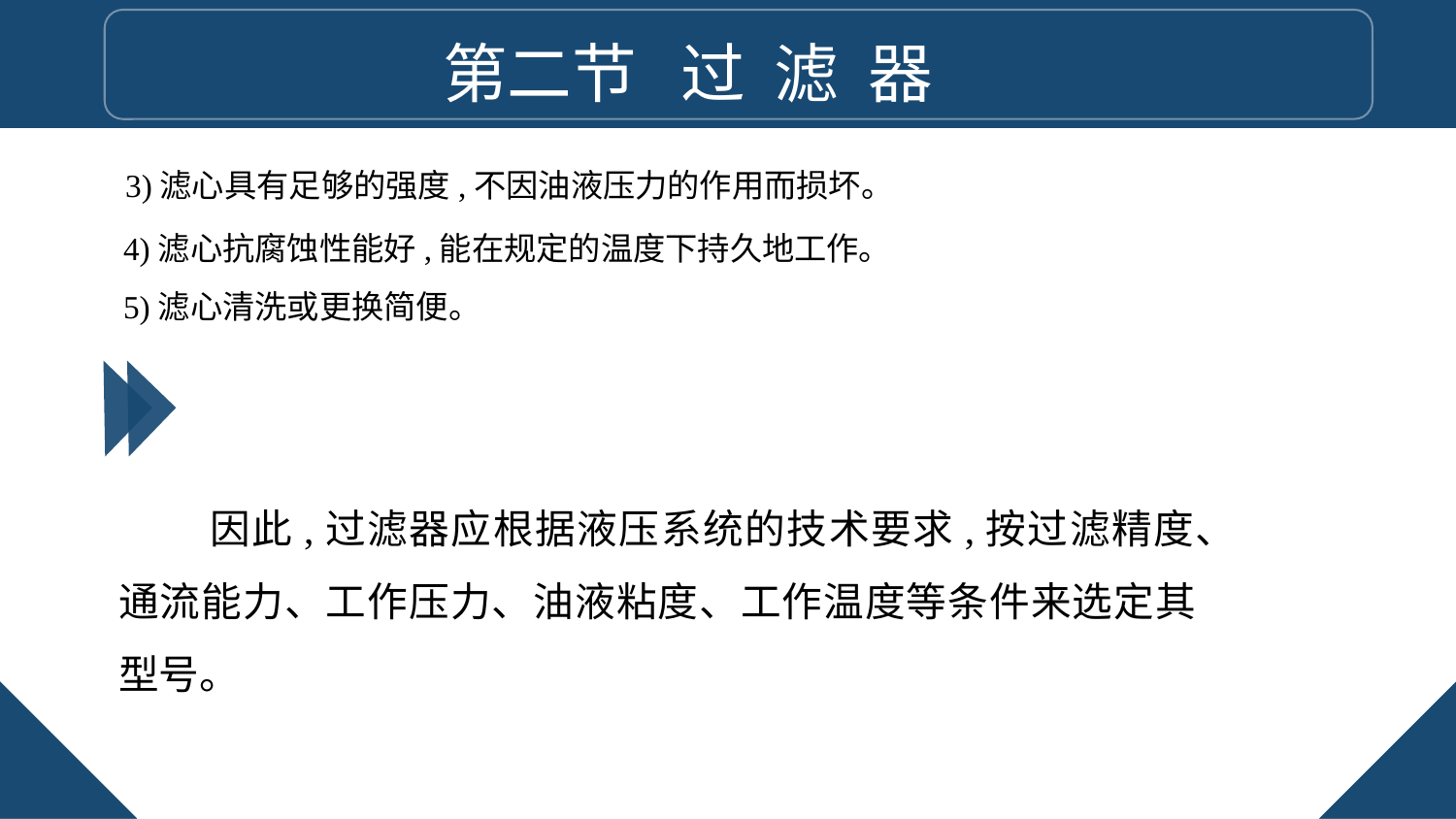

第二节   过  滤  器
3)滤心具有足够的强度,不因油液压力的作用而损坏。
4)滤心抗腐蚀性能好,能在规定的温度下持久地工作。
5)滤心清洗或更换简便。

因此,过滤器应根据液压系统的技术要求,按过滤精度、通流能力、工作压力、油液粘度、工作温度等条件来选定其型号。